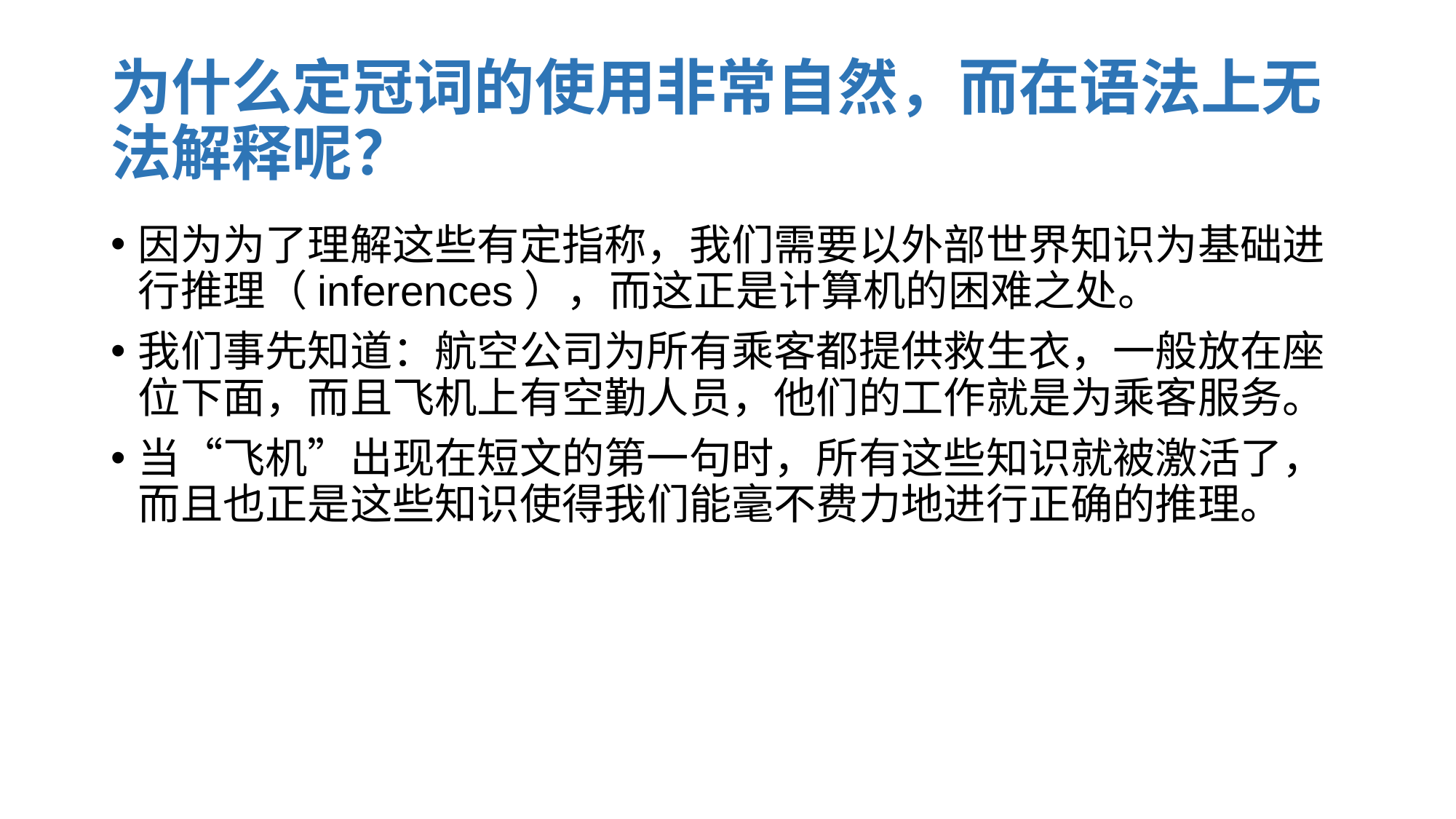

# 为什么定冠词的使用非常自然，而在语法上无法解释呢？
因为为了理解这些有定指称，我们需要以外部世界知识为基础进行推理（inferences），而这正是计算机的困难之处。
我们事先知道：航空公司为所有乘客都提供救生衣，一般放在座位下面，而且飞机上有空勤人员，他们的工作就是为乘客服务。
当“飞机”出现在短文的第一句时，所有这些知识就被激活了，而且也正是这些知识使得我们能毫不费力地进行正确的推理。